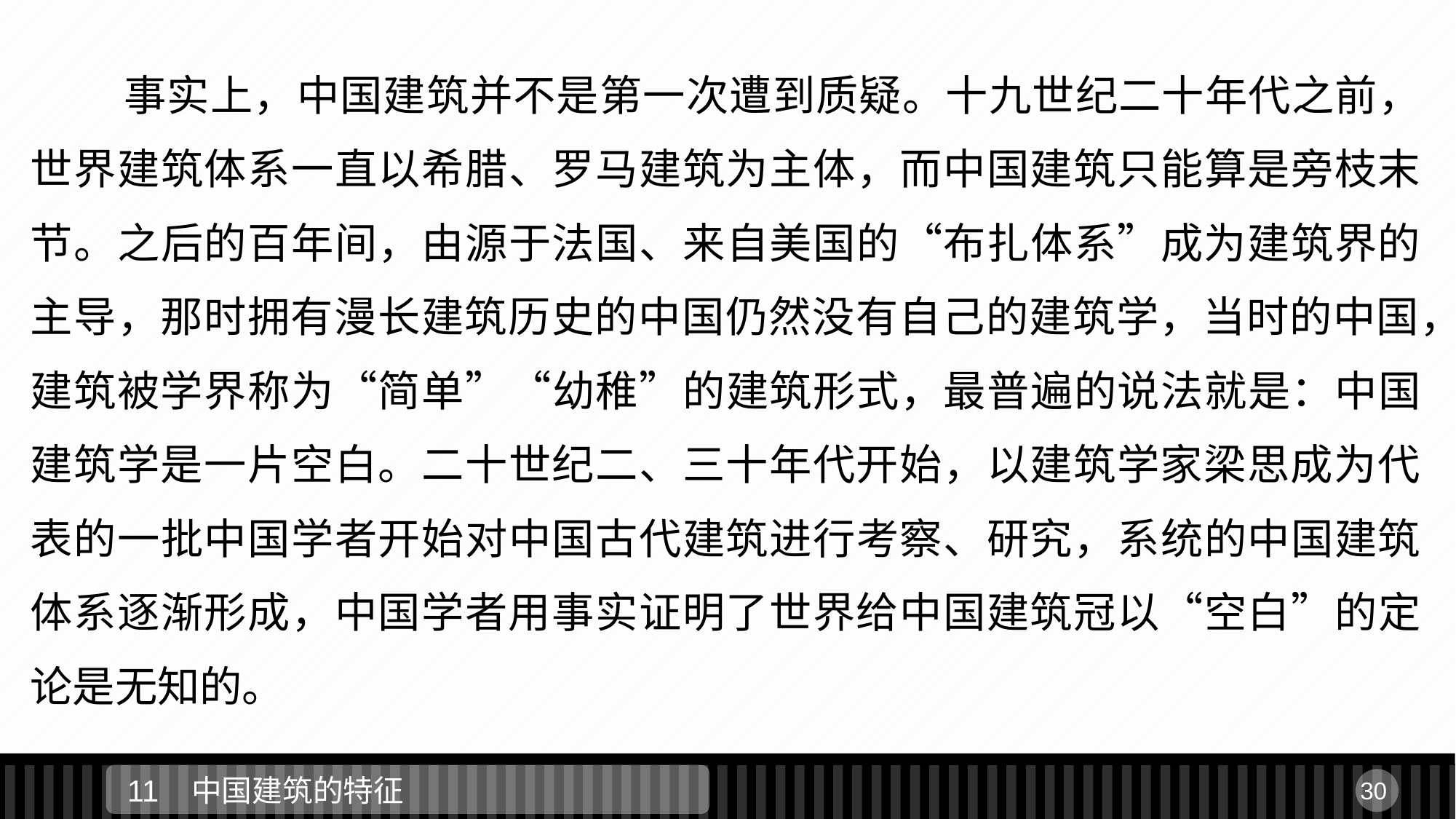

事实上，中国建筑并不是第一次遭到质疑。十九世纪二十年代之前，世界建筑体系一直以希腊、罗马建筑为主体，而中国建筑只能算是旁枝末节。之后的百年间，由源于法国、来自美国的“布扎体系”成为建筑界的主导，那时拥有漫长建筑历史的中国仍然没有自己的建筑学，当时的中国，建筑被学界称为“简单”“幼稚”的建筑形式，最普遍的说法就是：中国建筑学是一片空白。二十世纪二、三十年代开始，以建筑学家梁思成为代表的一批中国学者开始对中国古代建筑进行考察、研究，系统的中国建筑体系逐渐形成，中国学者用事实证明了世界给中国建筑冠以“空白”的定论是无知的。